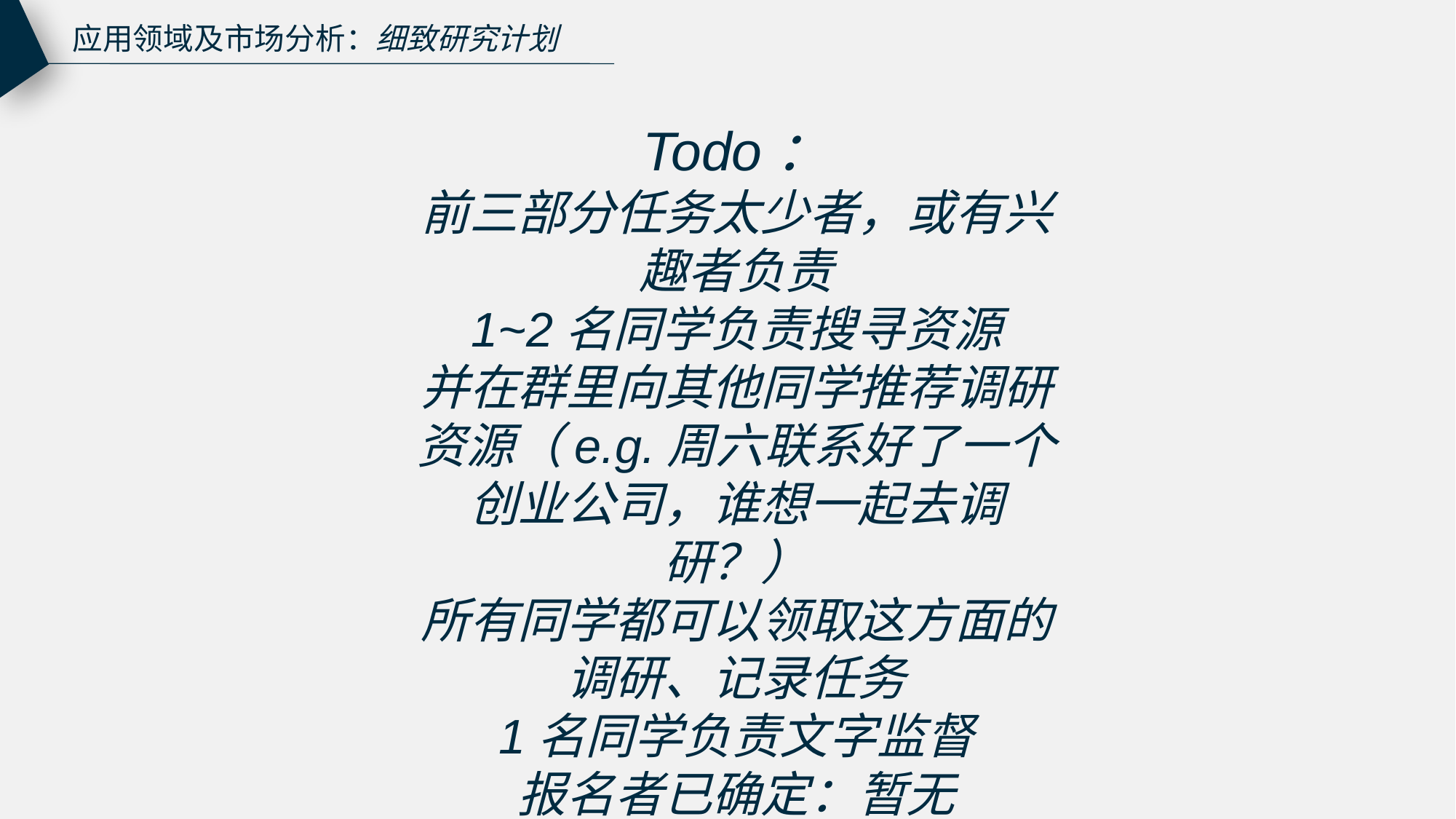

应用领域及市场分析：细致研究计划

Todo：
前三部分任务太少者，或有兴趣者负责
1~2名同学负责搜寻资源
并在群里向其他同学推荐调研资源（e.g.周六联系好了一个创业公司，谁想一起去调研？）
所有同学都可以领取这方面的调研、记录任务
1名同学负责文字监督
报名者已确定：暂无